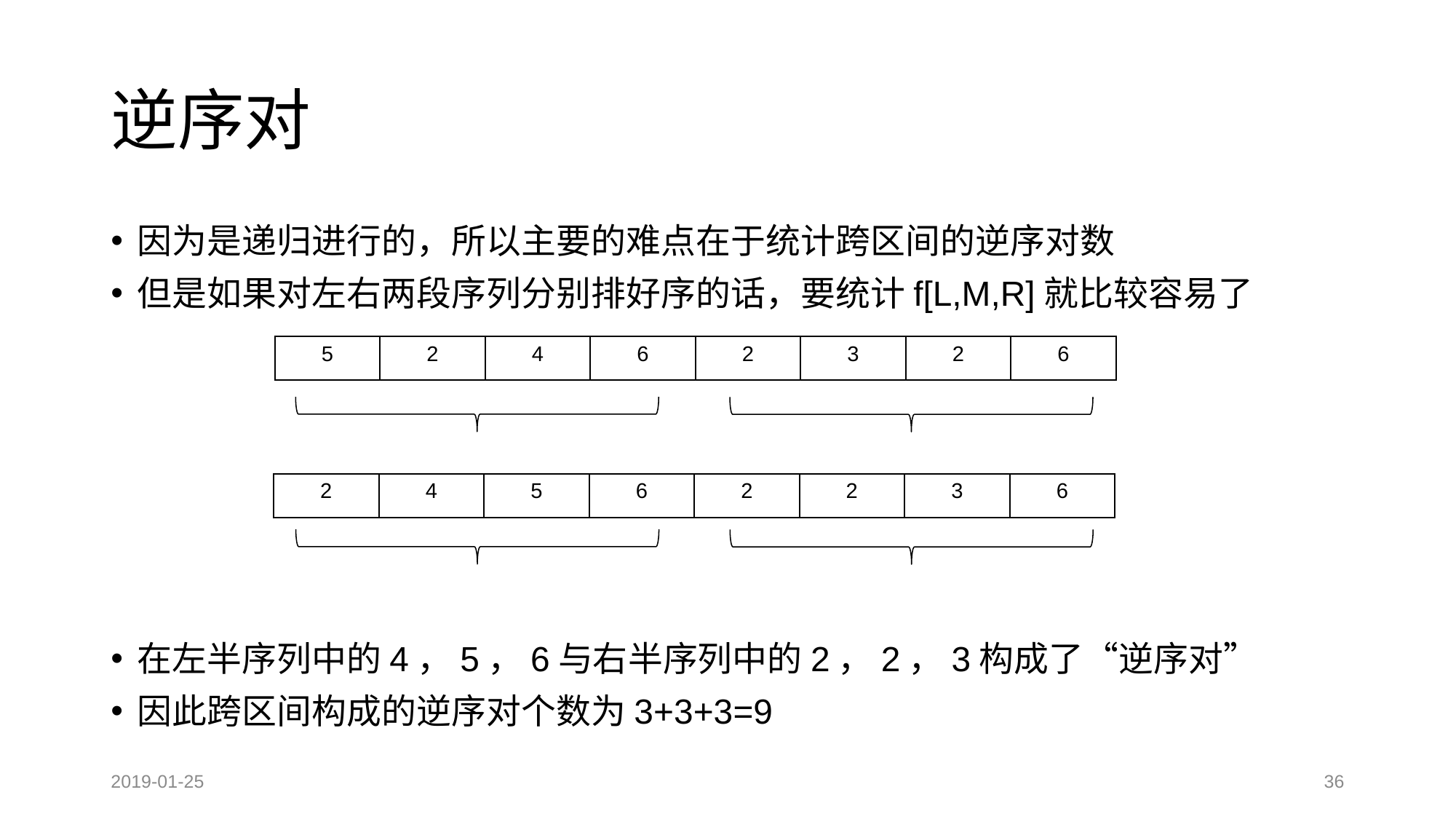

# 逆序对
因为是递归进行的，所以主要的难点在于统计跨区间的逆序对数
但是如果对左右两段序列分别排好序的话，要统计f[L,M,R]就比较容易了

在左半序列中的4，5，6与右半序列中的2，2，3构成了“逆序对”
因此跨区间构成的逆序对个数为3+3+3=9

| 5 | 2 | 4 | 6 | 2 | 3 | 2 | 6 |
| --- | --- | --- | --- | --- | --- | --- | --- |

B
C
| 2 | 4 | 5 | 6 | 2 | 2 | 3 | 6 |
| --- | --- | --- | --- | --- | --- | --- | --- |

B
C
2019-01-25
36